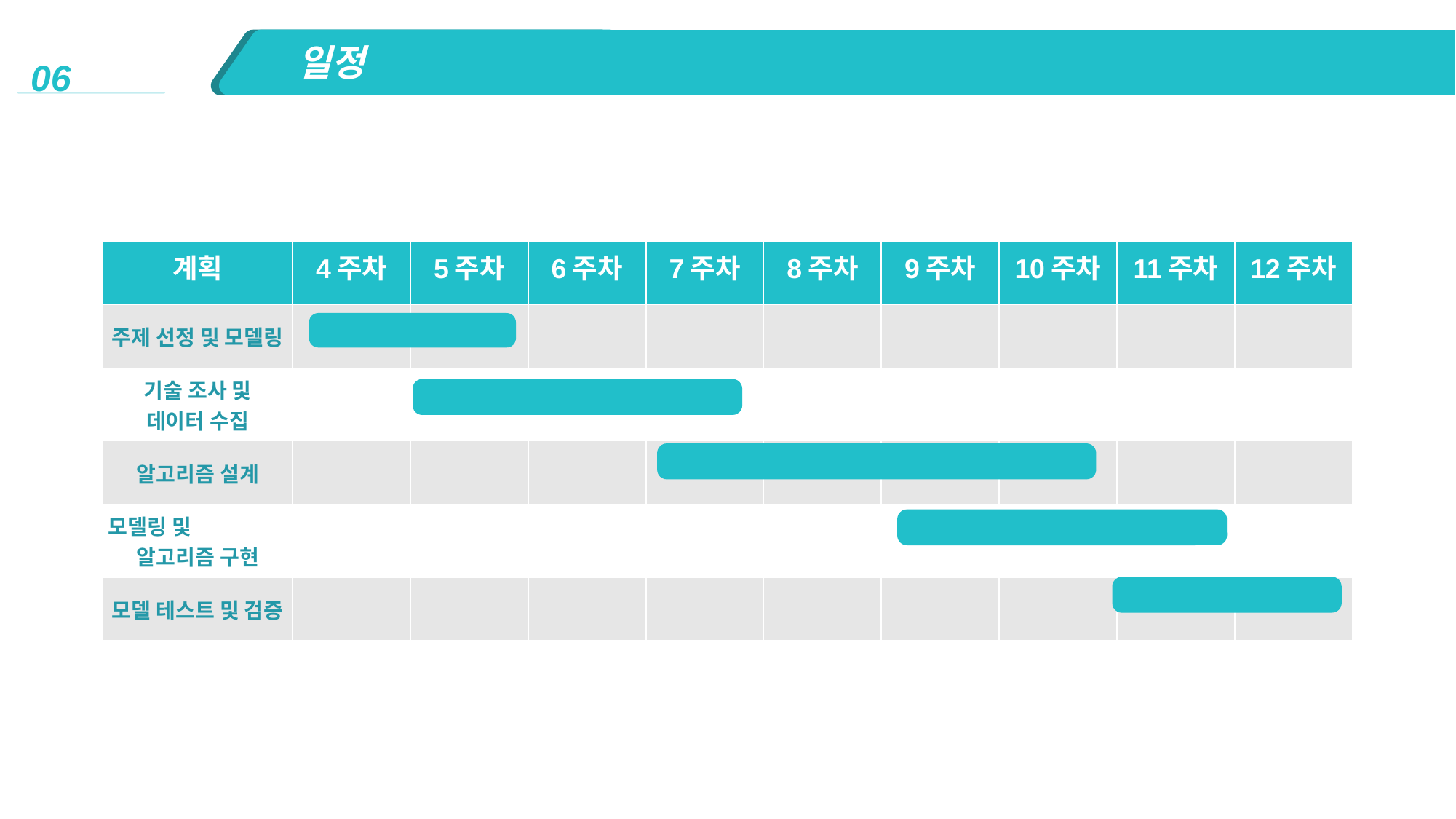

일정

06

| 계획 | 4주차 | 5주차 | 6주차 | 7주차 | 8주차 | 9주차 | 10주차 | 11주차 | 12주차 |
| --- | --- | --- | --- | --- | --- | --- | --- | --- | --- |
| 주제 선정 및 모델링 |  |  |  |  |  |  |  |  |  |
| 기술 조사 및 데이터 수집 |  |  |  |  |  |  |  |  |  |
| 알고리즘 설계 |  |  |  |  |  |  |  |  |  |
| 모델링 및 알고리즘 구현 |  |  |  |  |  |  |  |  |  |
| 모델 테스트 및 검증 |  |  |  |  |  |  |  |  |  |